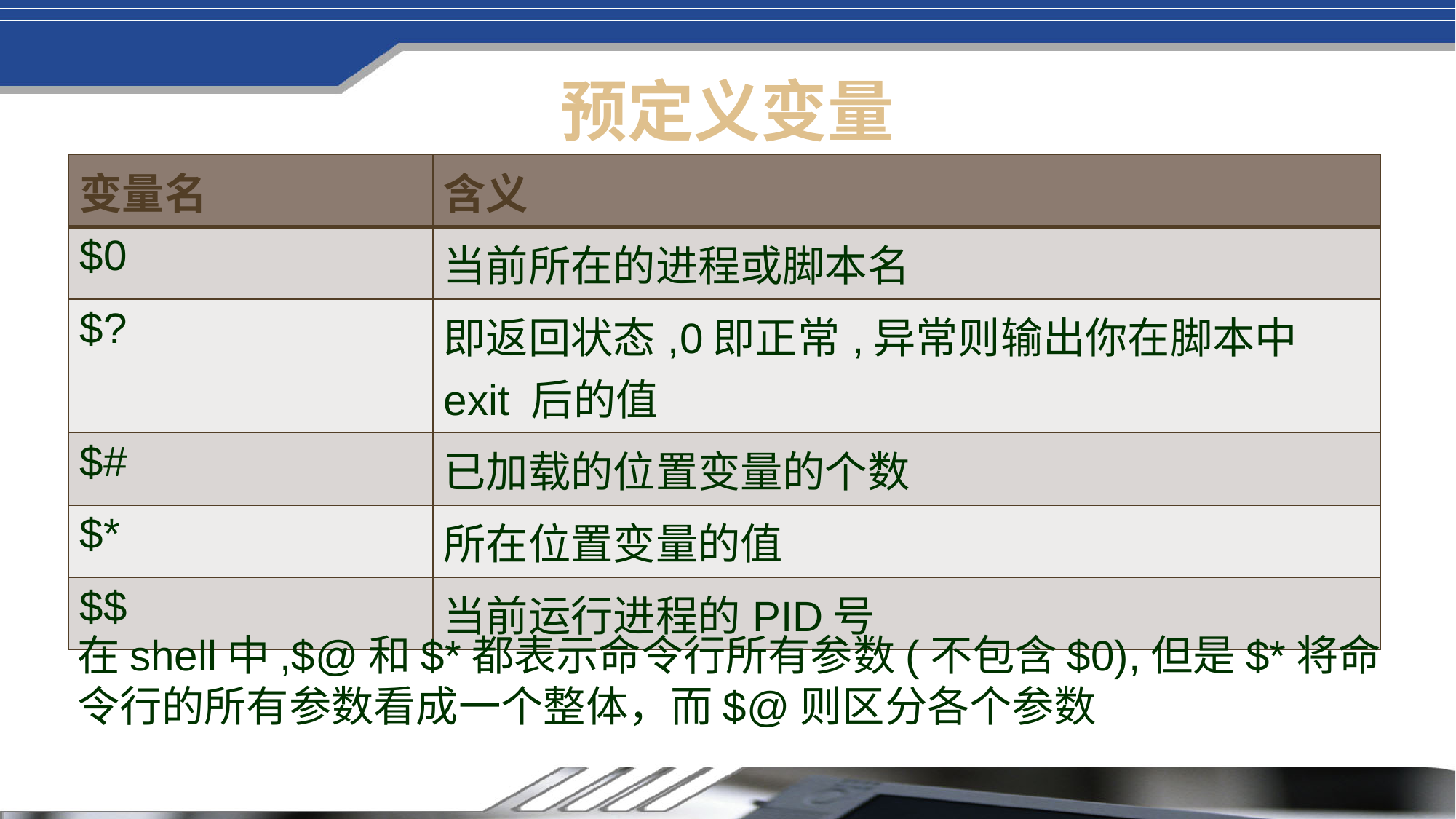

# 预定义变量
| 变量名 | 含义 |
| --- | --- |
| $0 | 当前所在的进程或脚本名 |
| $? | 即返回状态,0即正常,异常则输出你在脚本中exit 后的值 |
| $# | 已加载的位置变量的个数 |
| $\* | 所在位置变量的值 |
| $$ | 当前运行进程的PID号 |
在shell中,$@和$*都表示命令行所有参数(不包含$0),但是$*将命令行的所有参数看成一个整体，而$@则区分各个参数